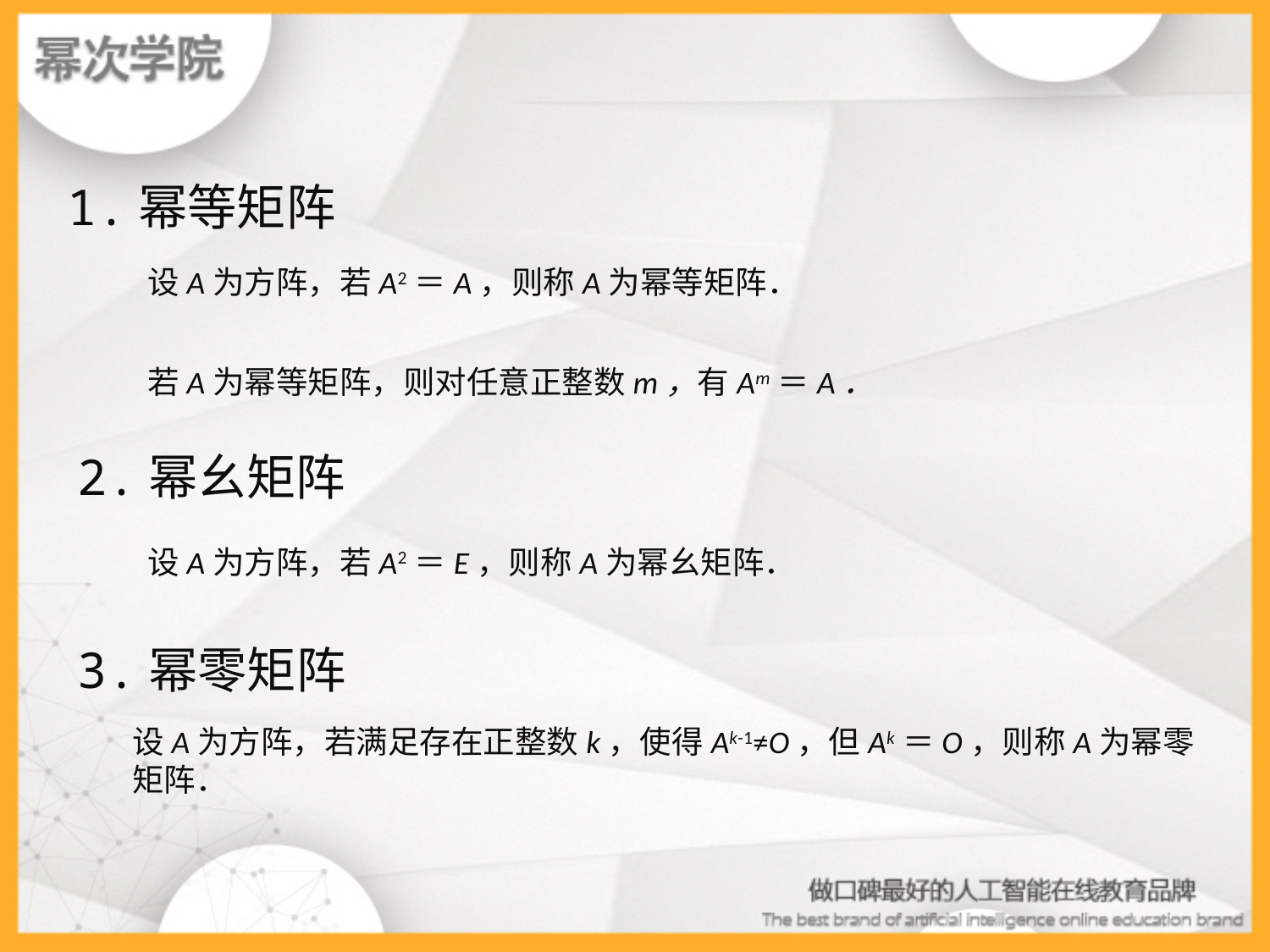

1.幂等矩阵
设A为方阵，若A2＝A，则称A为幂等矩阵．
若A为幂等矩阵，则对任意正整数m，有Am＝A．
2.幂幺矩阵
设A为方阵，若A2＝E，则称A为幂幺矩阵．
3.幂零矩阵
设A为方阵，若满足存在正整数k，使得Ak-1≠O，但Ak＝O，则称A为幂零矩阵．